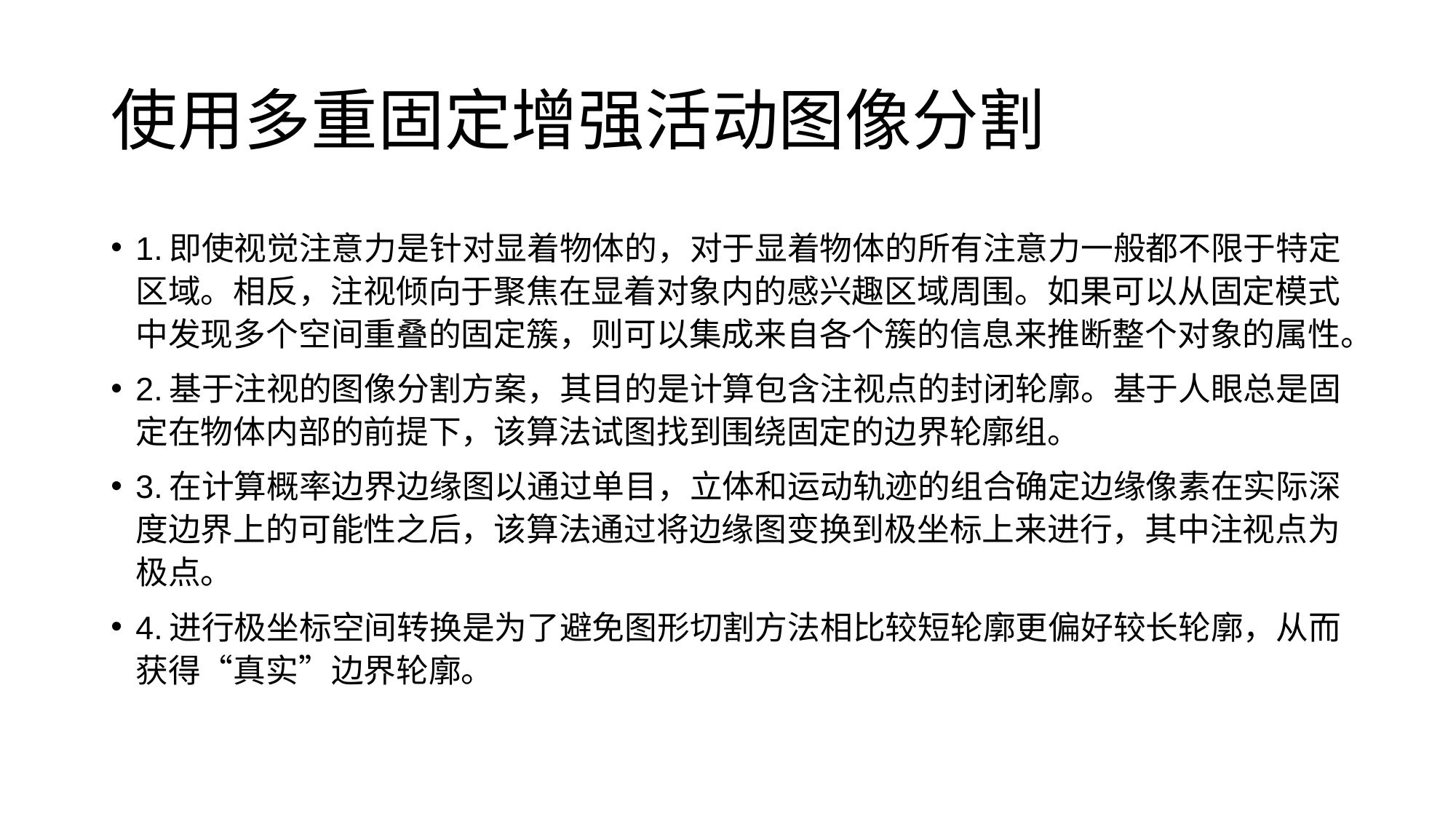

# 使用多重固定增强活动图像分割
1.即使视觉注意力是针对显着物体的，对于显着物体的所有注意力一般都不限于特定区域。相反，注视倾向于聚焦在显着对象内的感兴趣区域周围。如果可以从固定模式中发现多个空间重叠的固定簇，则可以集成来自各个簇的信息来推断整个对象的属性。
2.基于注视的图像分割方案，其目的是计算包含注视点的封闭轮廓。基于人眼总是固定在物体内部的前提下，该算法试图找到围绕固定的边界轮廓组。
3.在计算概率边界边缘图以通过单目，立体和运动轨迹的组合确定边缘像素在实际深度边界上的可能性之后，该算法通过将边缘图变换到极坐标上来进行，其中注视点为极点。
4.进行极坐标空间转换是为了避免图形切割方法相比较短轮廓更偏好较长轮廓，从而获得“真实”边界轮廓。